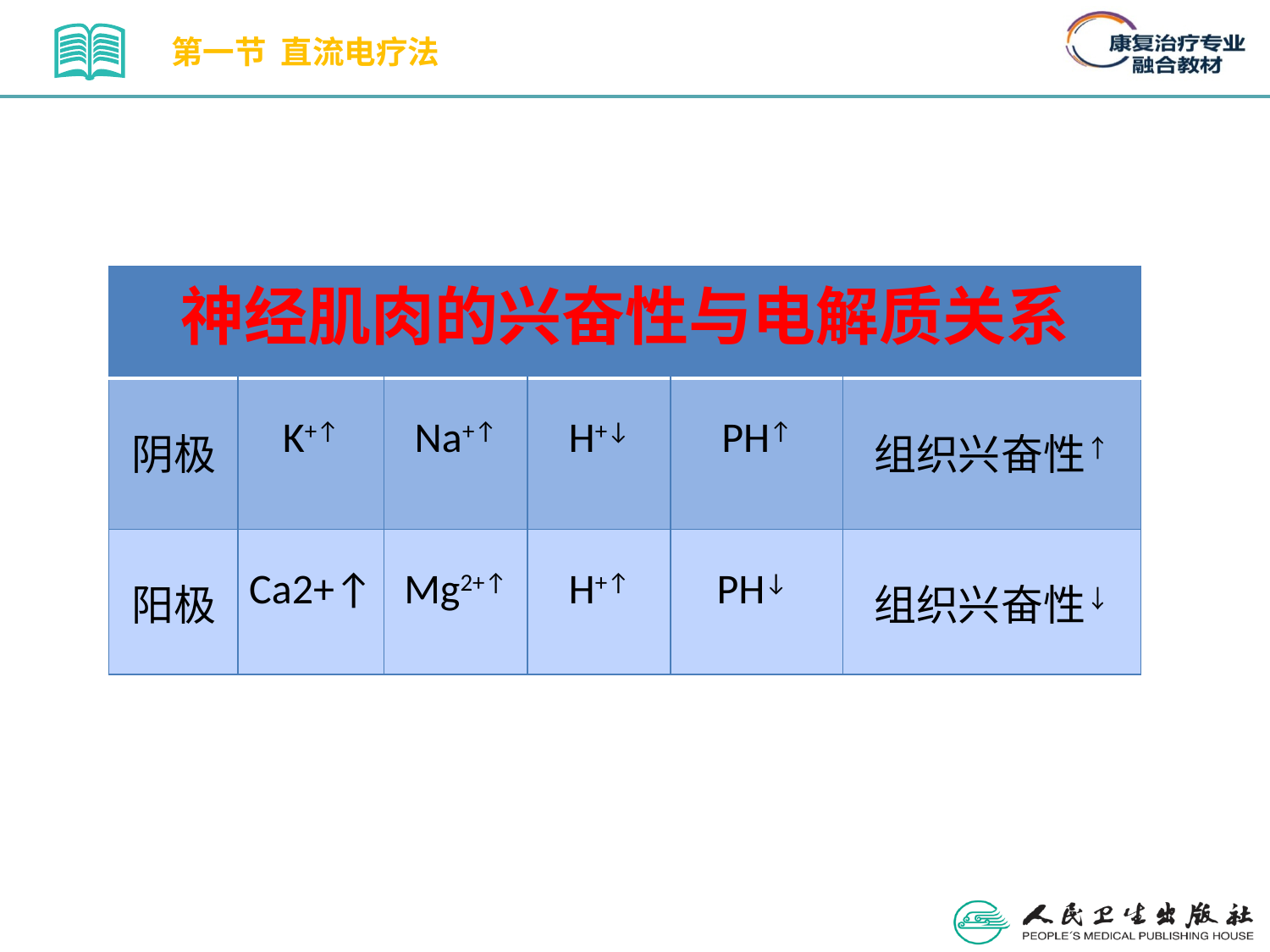

第一节  直流电疗法
| 神经肌肉的兴奋性与电解质关系 |  |  |  |  |  |
| --- | --- | --- | --- | --- | --- |
| 阴极 | K+↑ | Na+↑ | H+↓ | PH↑ | 组织兴奋性↑ |
| 阳极 | Ca2+↑ | Mg2+↑ | H+↑ | PH↓ | 组织兴奋性↓ |